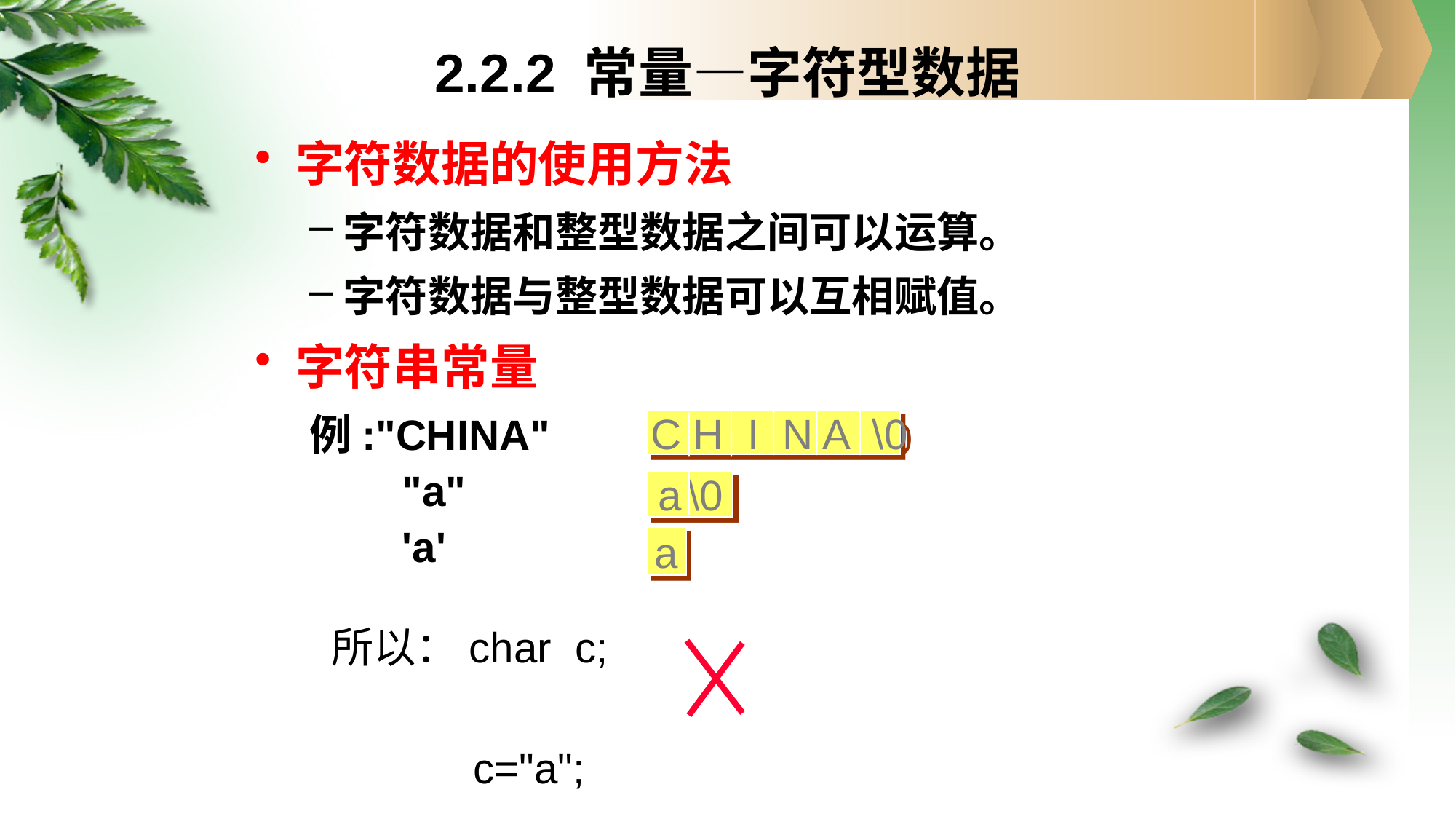

# 2.2.2 常量—字符型数据
字符数据的使用方法
字符数据和整型数据之间可以运算。
字符数据与整型数据可以互相赋值。
字符串常量
例:"CHINA"
     "a"
     'a'

 C H  I  N A  \0

a \0
a
所以：char  c;
            c="a";